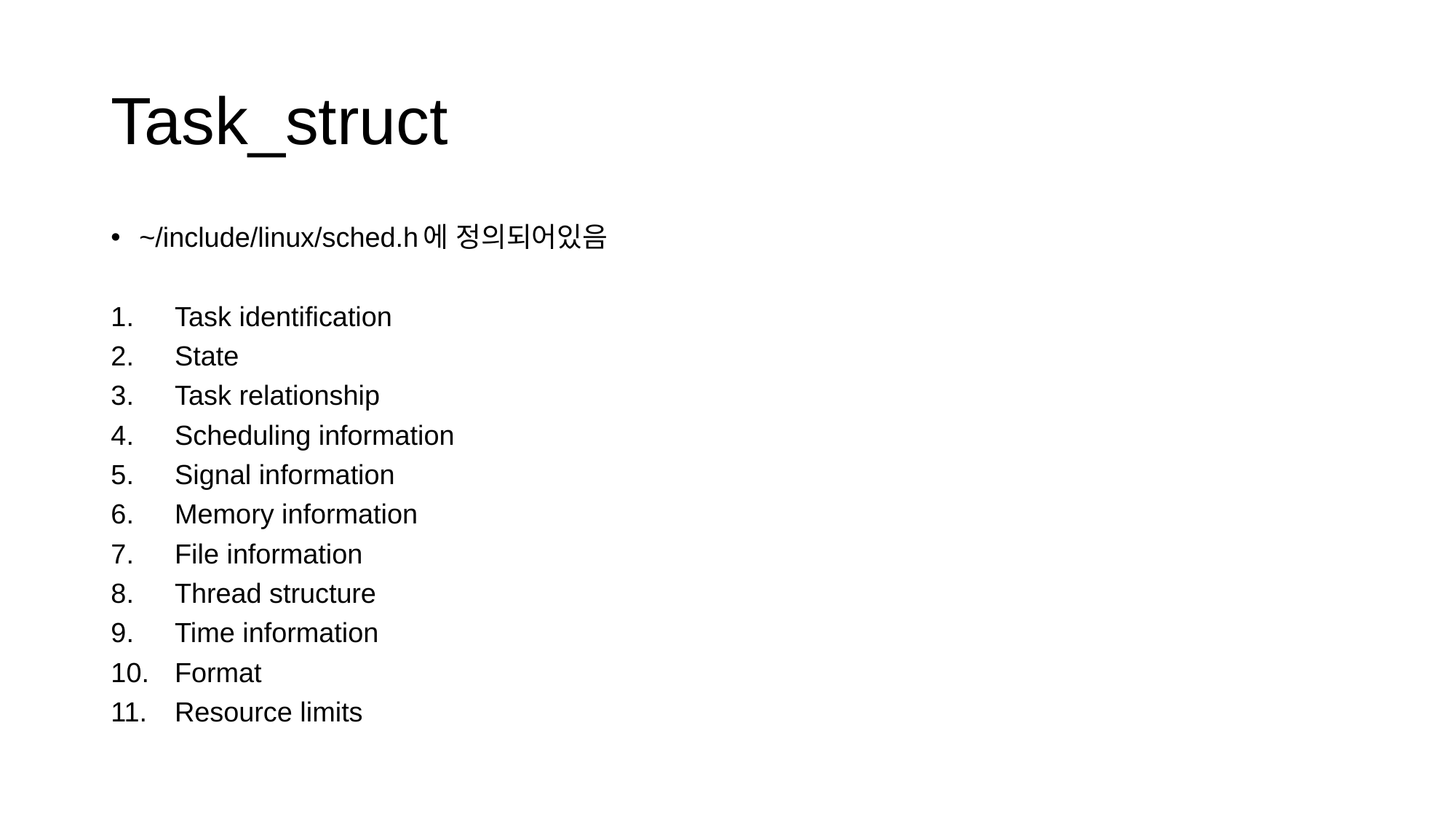

# Task_struct
~/include/linux/sched.h에 정의되어있음

Task identification
State
Task relationship
Scheduling information
Signal information
Memory information
File information
Thread structure
Time information
Format
Resource limits